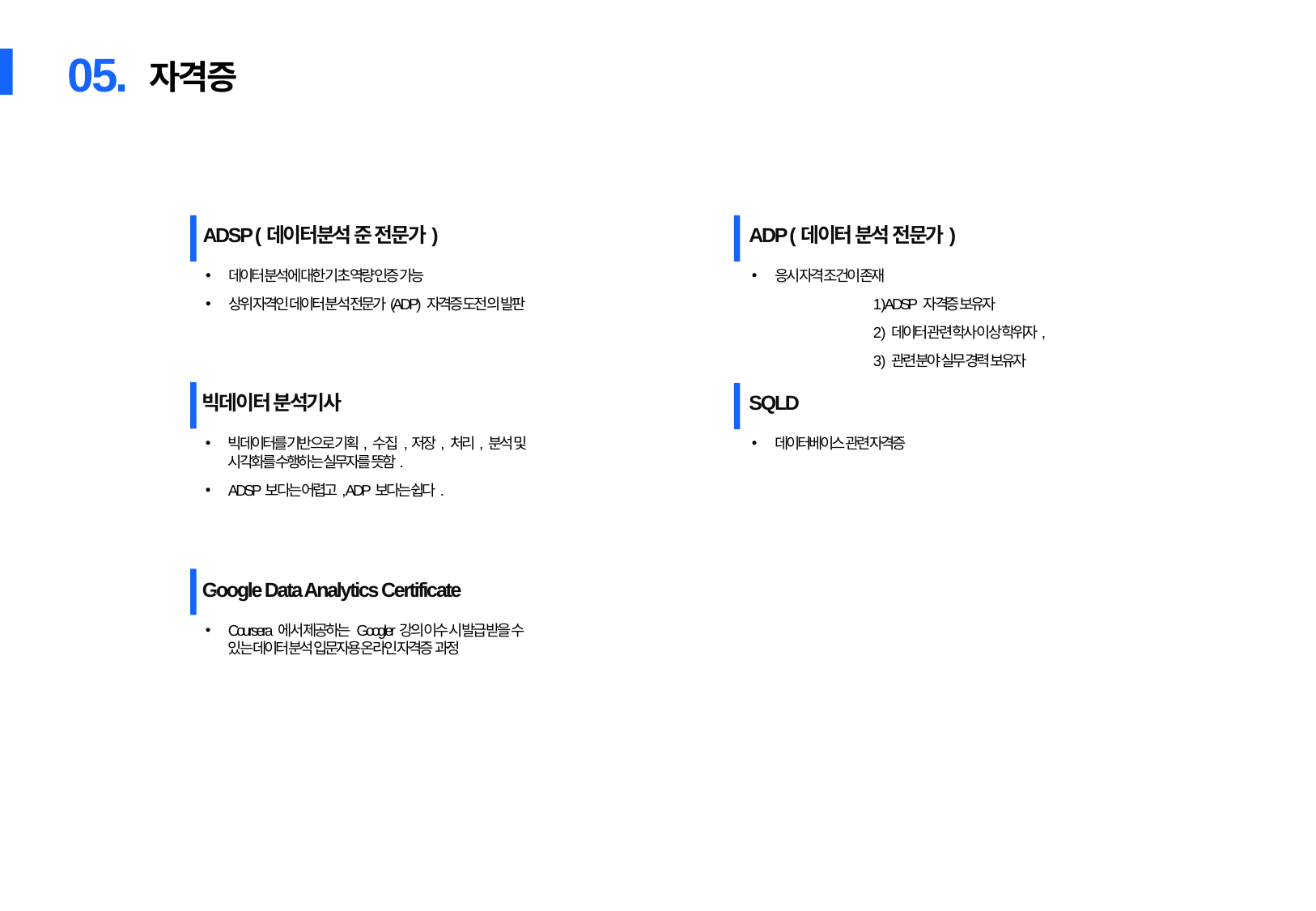

05.
자격증

ADSP (데이터분석 준 전문가)
데이터 분석에 대한 기초 역량 인증 가능
상위 자격인 데이터 분석 전문가(ADP) 자격증 도전 의 발판

ADP (데이터 분석 전문가)
응시 자격 조건이 존재
	1 ) ADSP 자격증 보유자
	2 ) 데이터 관련 학사 이상 학위자,
	3 ) 관련 분야 실무 경력 보유자

빅데이터 분석기사
빅데이터를 기반으로 기획, 수집 ,저장, 처리, 분석 및 시각화를 수행하는 실무자를 뜻함.
ADSP보다는 어렵고, ADP보다는 쉽다.
SQLD
데이터베이스 관련 자격증

Google Data Analytics Certificate
Coursera 에서 제공하는 Googler강의 이수 시 발급 받을 수 있는 데이터 분석 입문자용 온라인 자격증  과정